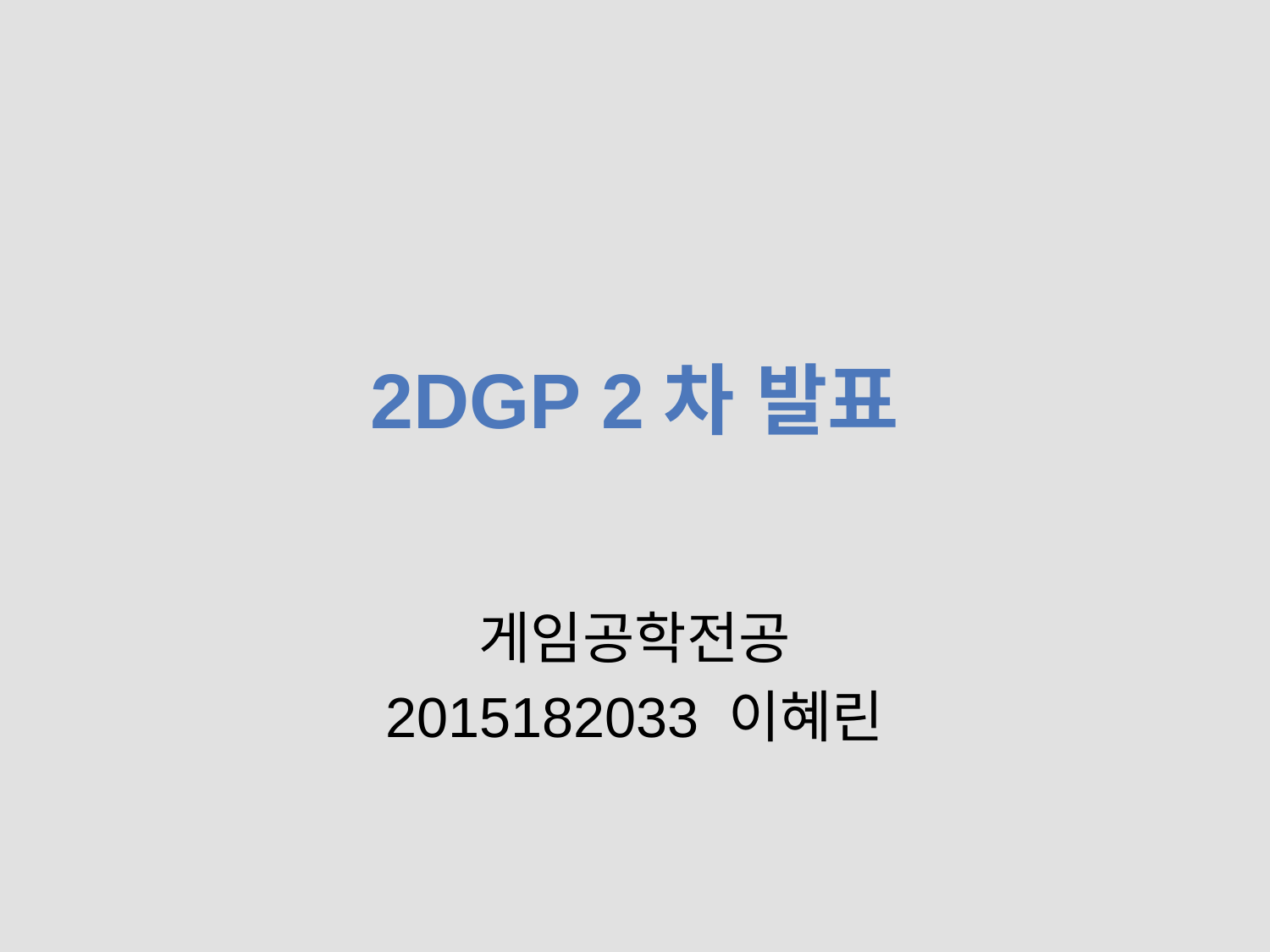

# 2DGP 2차 발표
게임공학전공
2015182033 이혜린